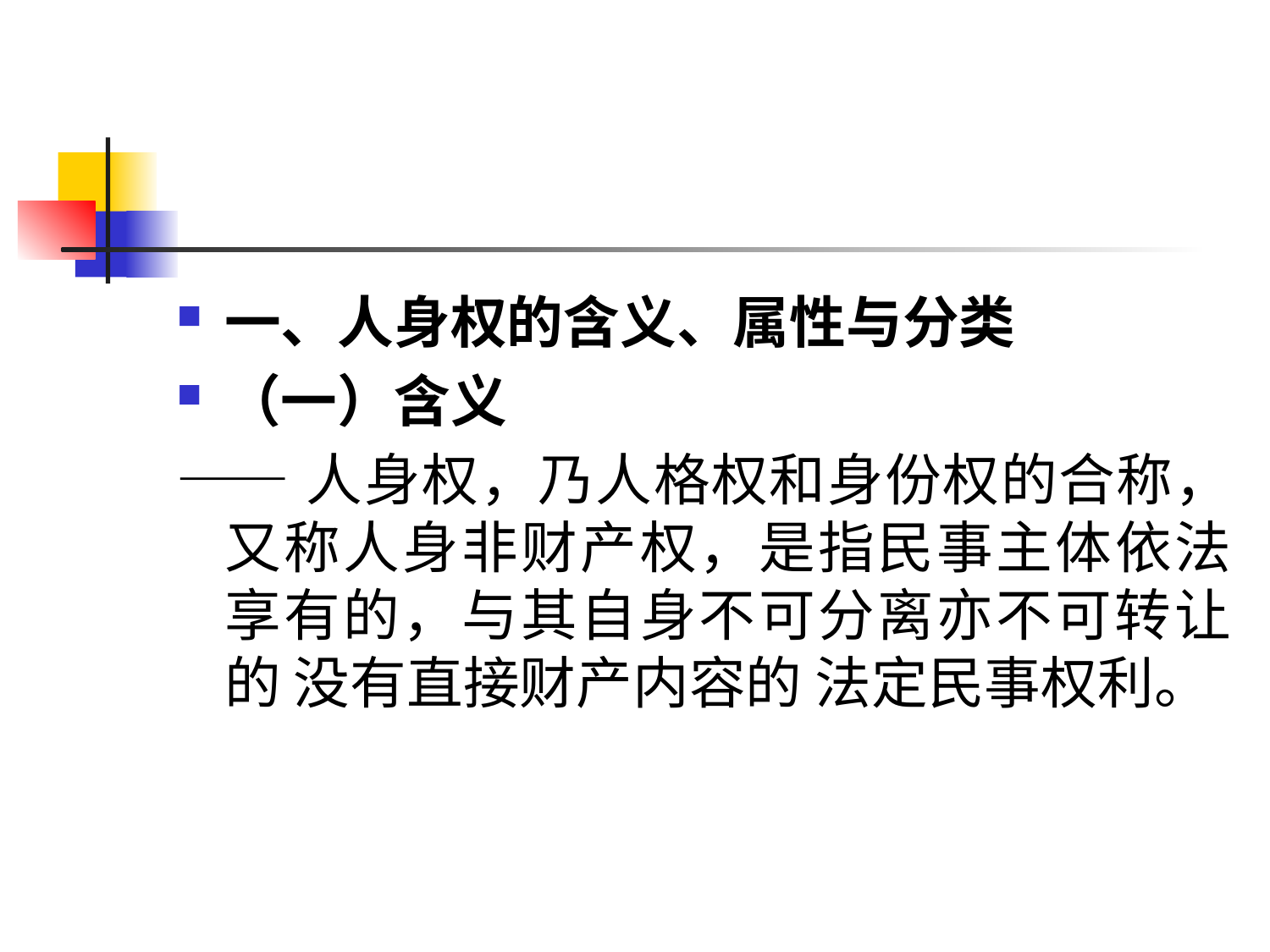

#
一、人身权的含义、属性与分类
（一）含义
——人身权，乃人格权和身份权的合称，又称人身非财产权，是指民事主体依法享有的，与其自身不可分离亦不可转让的 没有直接财产内容的 法定民事权利。